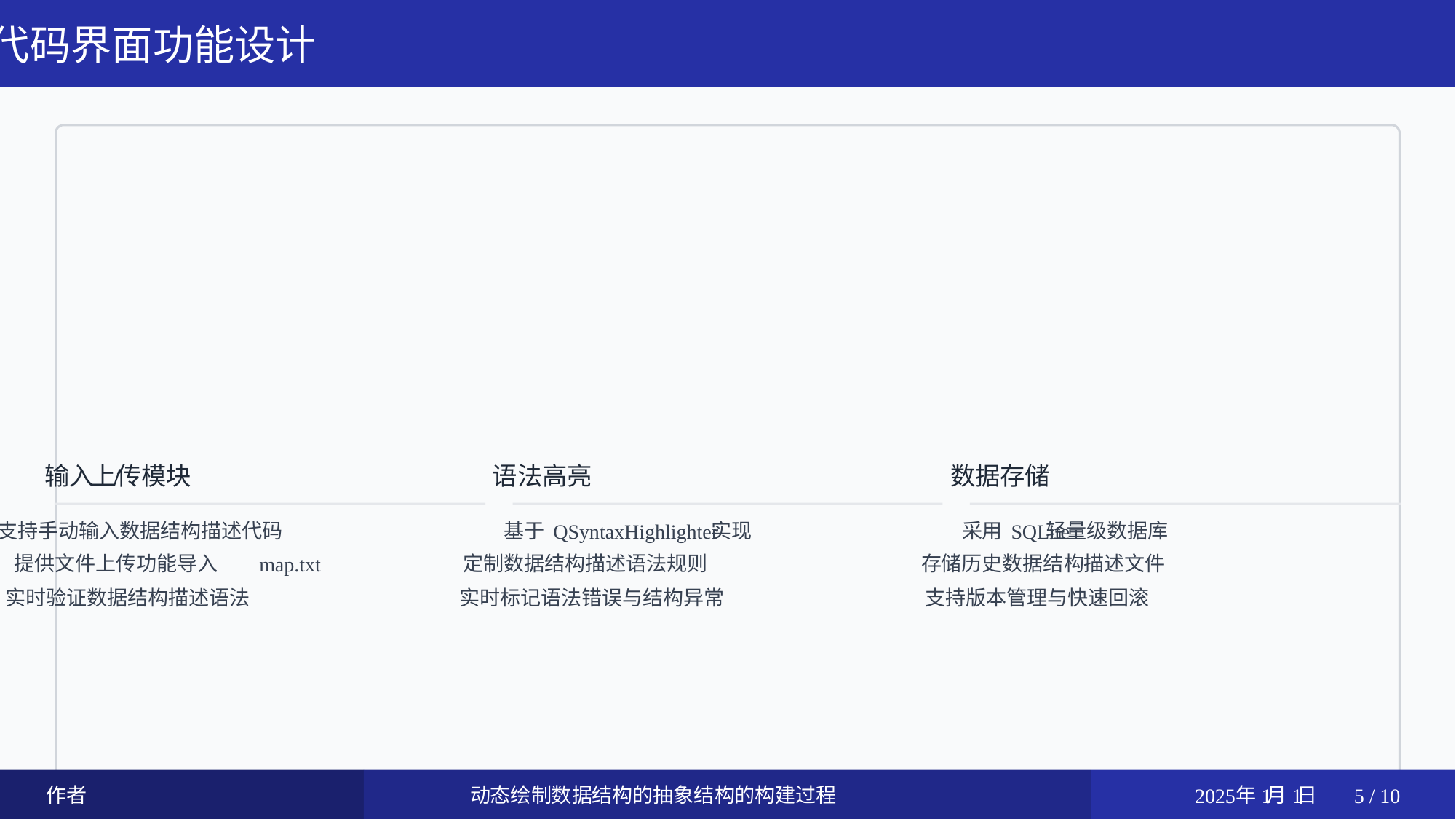

代码界⾯功能设计

输⼊
上传模块
语法⾼亮
数据存储
/

⽀持⼿动输⼊数据结构描述代码
基于
实现
采⽤
轻量级数据库
QSyntaxHighlighter
SQLite
提供⽂件上传功能导⼊
定制数据结构描述语法规则
存储历史数据结构描述⽂件
map.txt
实时验证数据结构描述语法
实时标记语法错误与结构异常
⽀持版本管理与快速回滚

作者
动态绘制数据结构的抽象结构的构建过程
年
⽉
⽇
2025
1
1
5 / 10